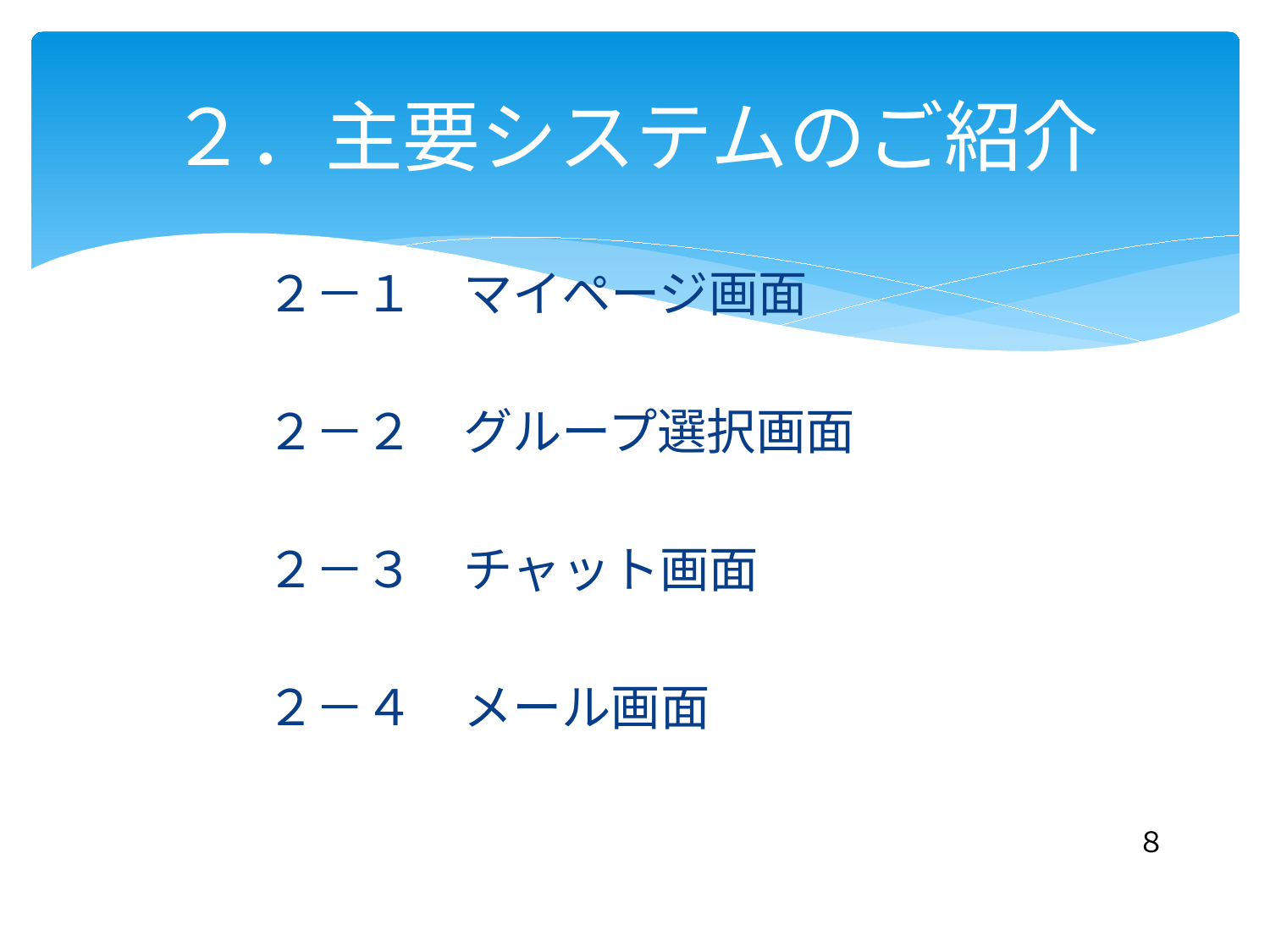

# ２．主要システムのご紹介
	２－１　マイページ画面

	２－２　グループ選択画面

	２－３　チャット画面

	２－４　メール画面
８